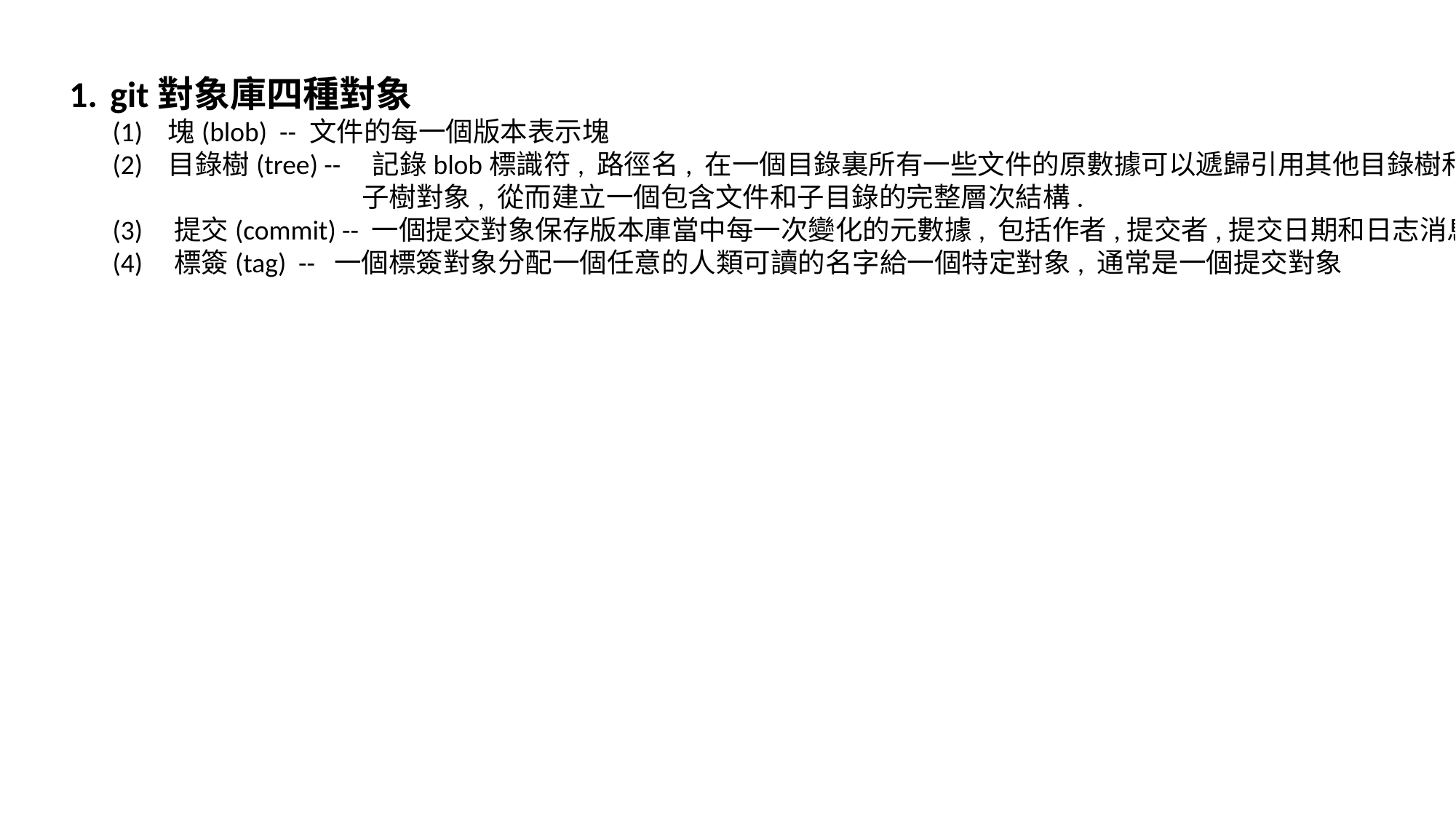

git對象庫四種對象
       (1)   塊(blob)  -- 文件的每一個版本表示塊
       (2)   目錄樹(tree) --    記錄blob標識符, 路徑名, 在一個目錄裏所有一些文件的原數據可以遞歸引用其他目錄樹和
		           子樹對象, 從而建立一個包含文件和子目錄的完整層次結構.
       (3)    提交(commit) -- 一個提交對象保存版本庫當中每一次變化的元數據, 包括作者,提交者,提交日期和日志消息.
       (4)    標簽(tag)  --  一個標簽對象分配一個任意的人類可讀的名字給一個特定對象, 通常是一個提交對象